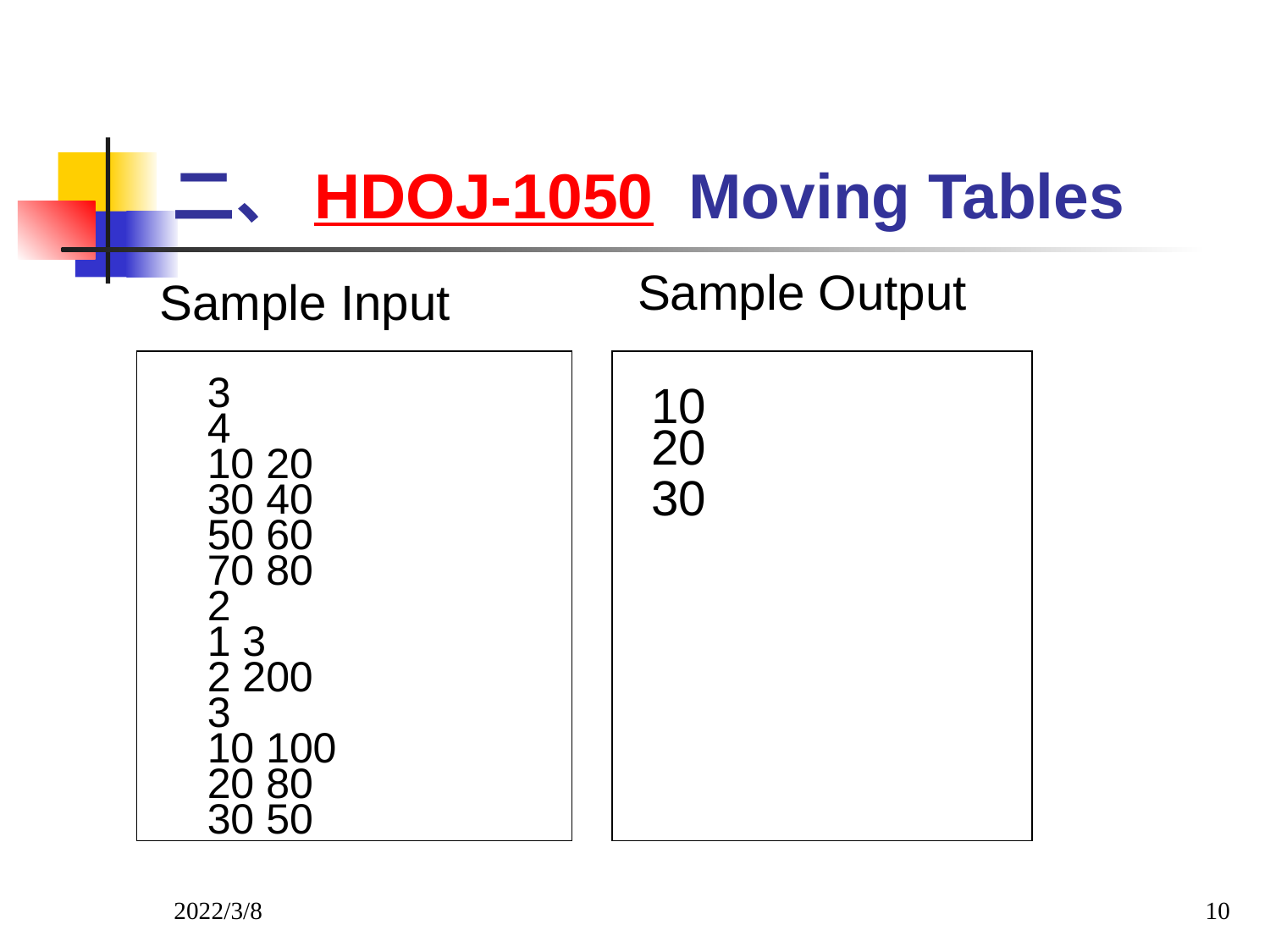

# 二、HDOJ-1050  Moving Tables
Sample Output
 10
 20
 30
Sample Input
	3
4
10 20
30 40
50 60
70 80
2
1 3
2 200
3
10 100
20 80
30 50

2022/3/8
10